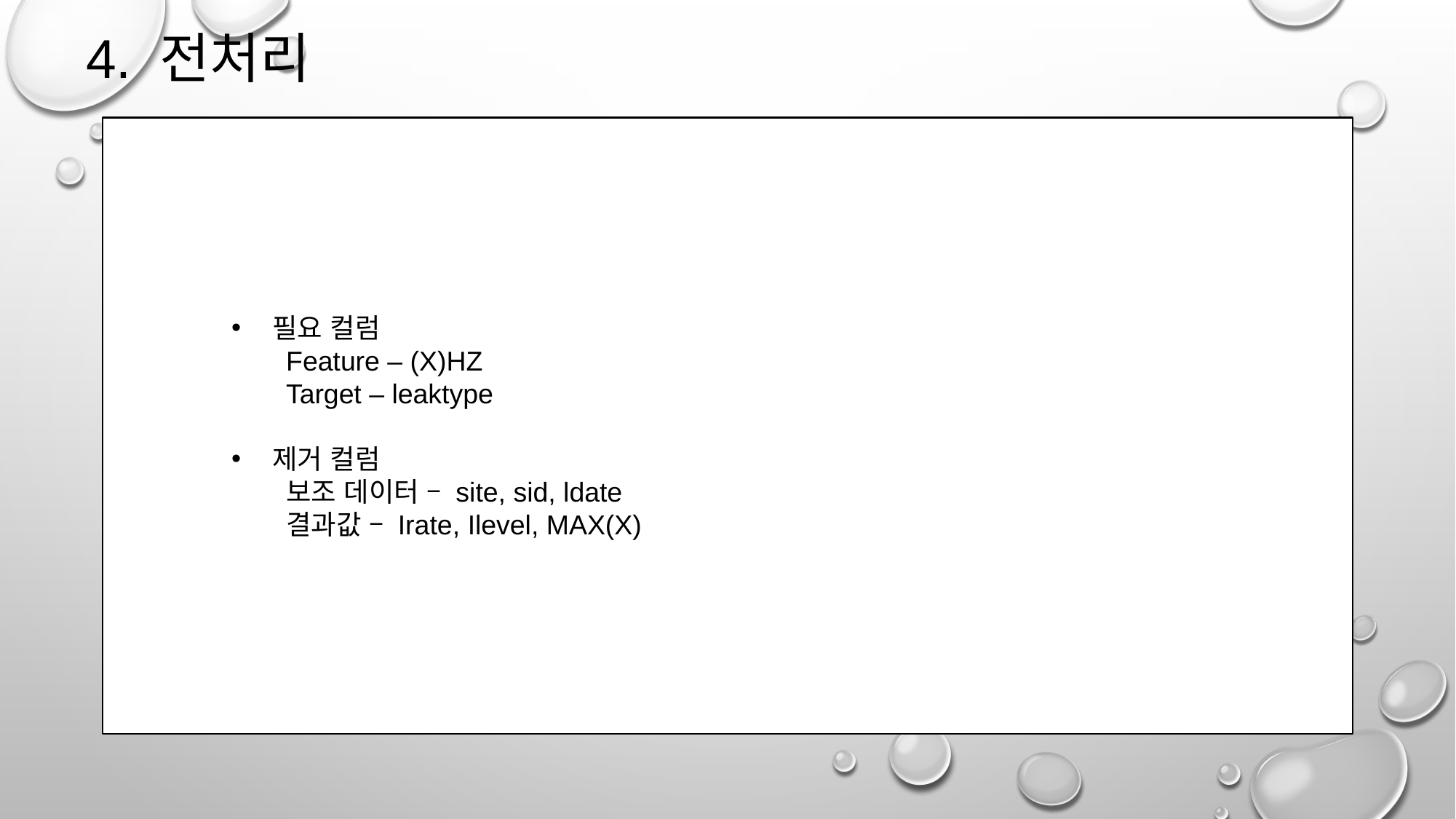

# 4. 전처리
필요 컬럼
Feature – (X)HZ
Target – leaktype

제거 컬럼
보조 데이터 – site, sid, ldate
결과값 – Irate, Ilevel, MAX(X)